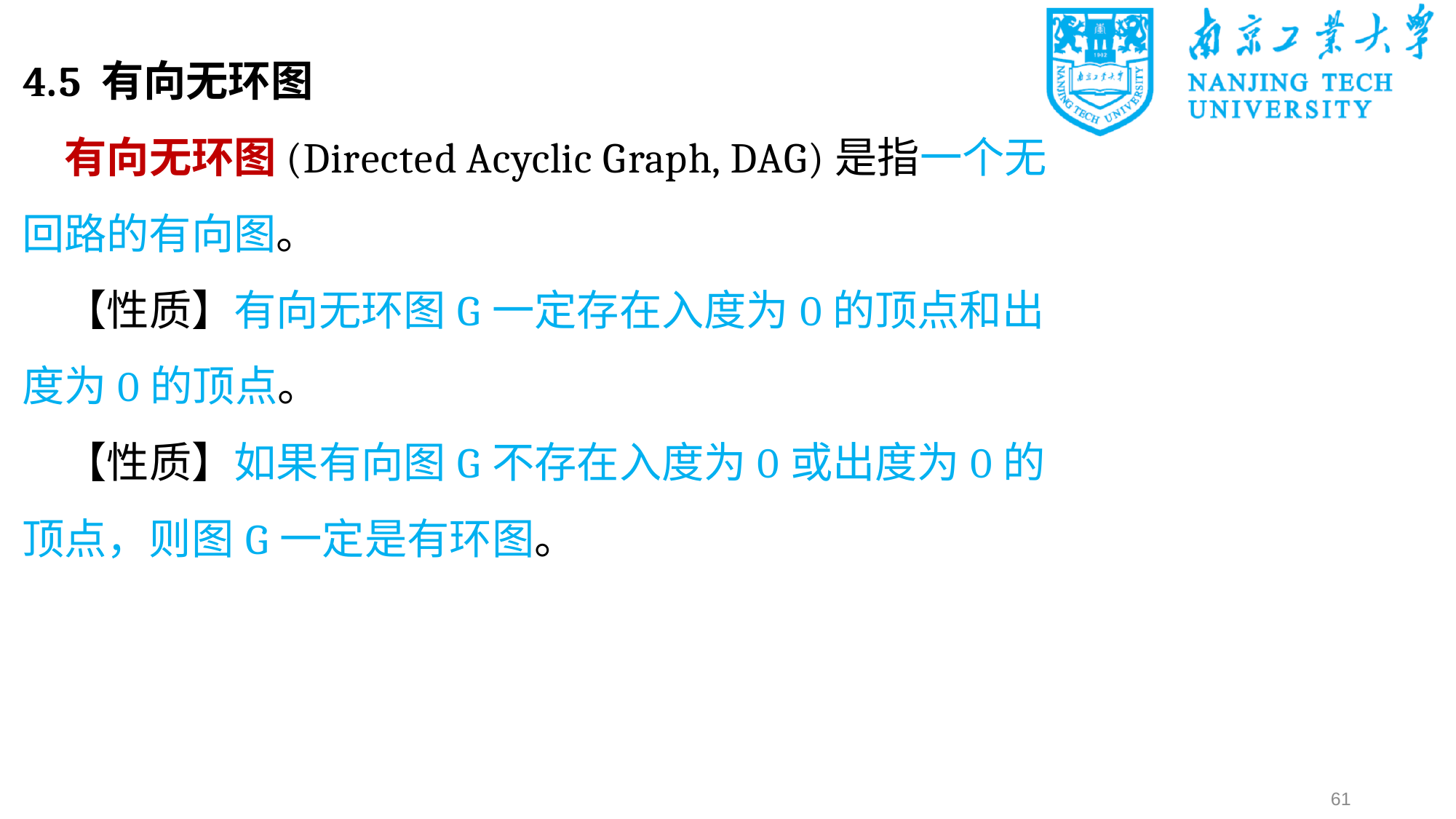

4.5 有向无环图
有向无环图(Directed Acyclic Graph, DAG)是指一个无回路的有向图。
【性质】有向无环图G一定存在入度为0的顶点和出度为0的顶点。
【性质】如果有向图G不存在入度为0或出度为0的顶点，则图G一定是有环图。
61